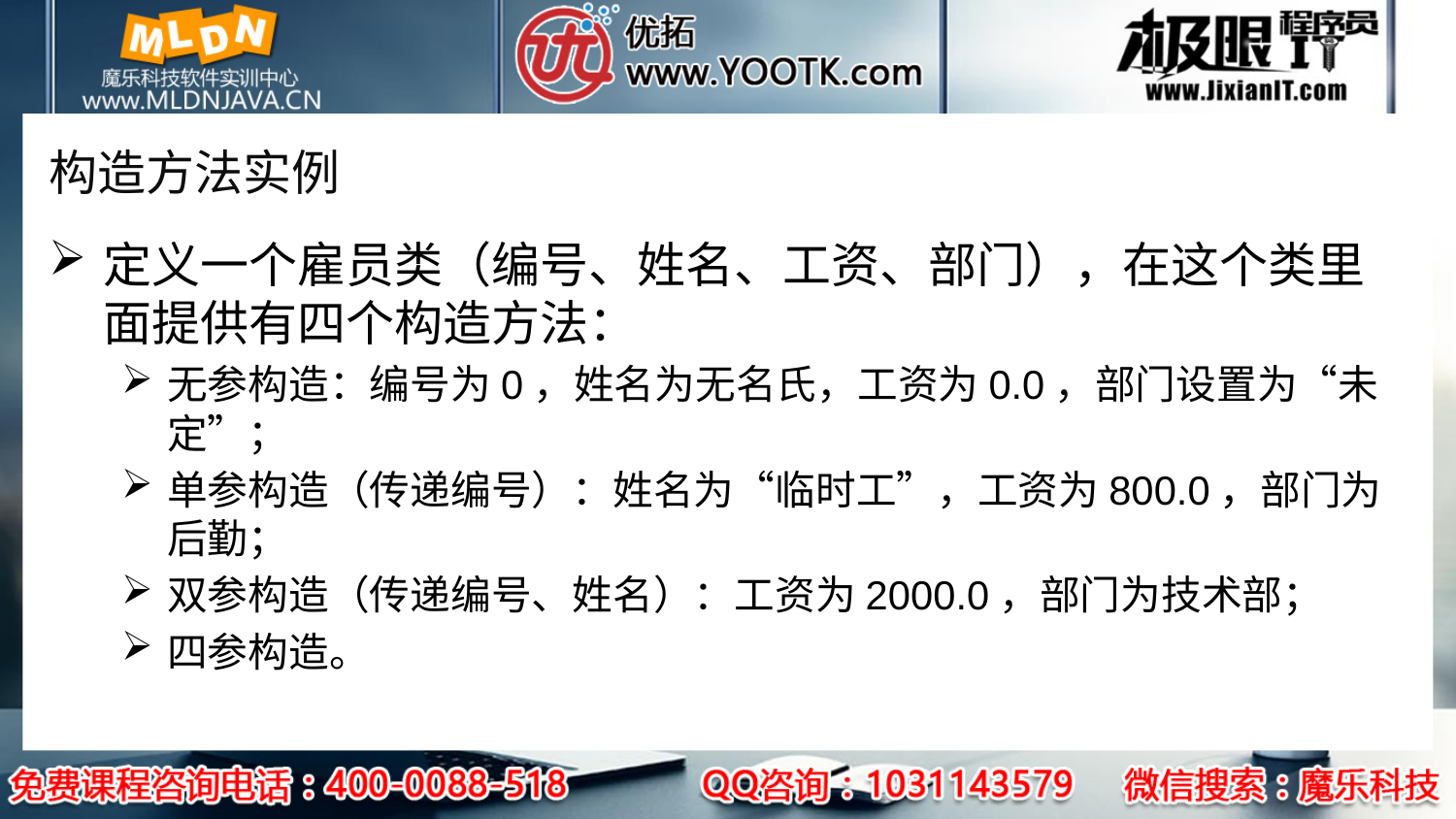

# 构造方法实例
定义一个雇员类（编号、姓名、工资、部门），在这个类里面提供有四个构造方法：
无参构造：编号为0，姓名为无名氏，工资为0.0，部门设置为“未定”；
单参构造（传递编号）：姓名为“临时工”，工资为800.0，部门为后勤；
双参构造（传递编号、姓名）：工资为2000.0，部门为技术部；
四参构造。